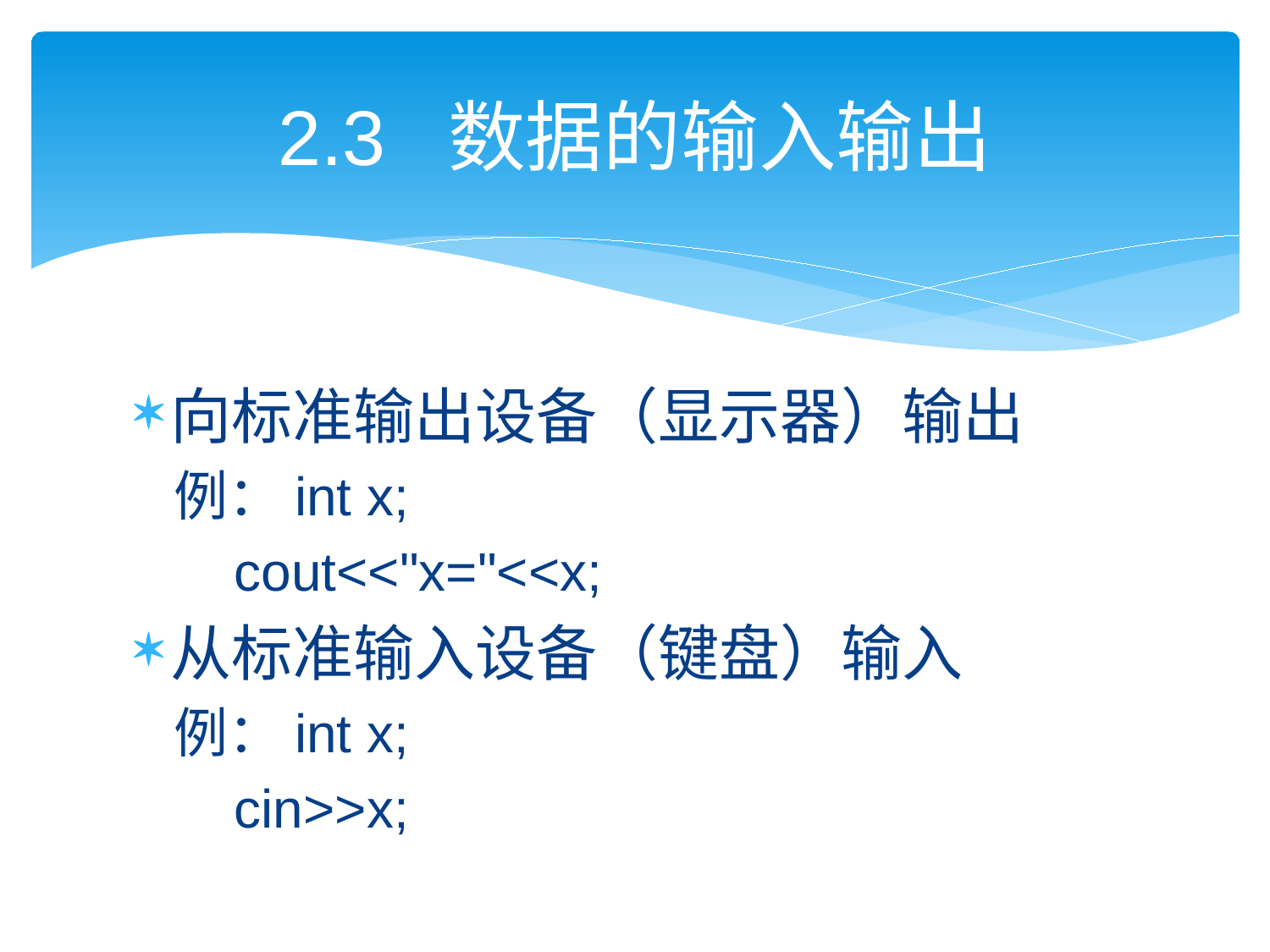

# 2.3  数据的输入输出
向标准输出设备（显示器）输出
例：int x;
    cout<<"x="<<x;
从标准输入设备（键盘）输入
例：int x;
    cin>>x;